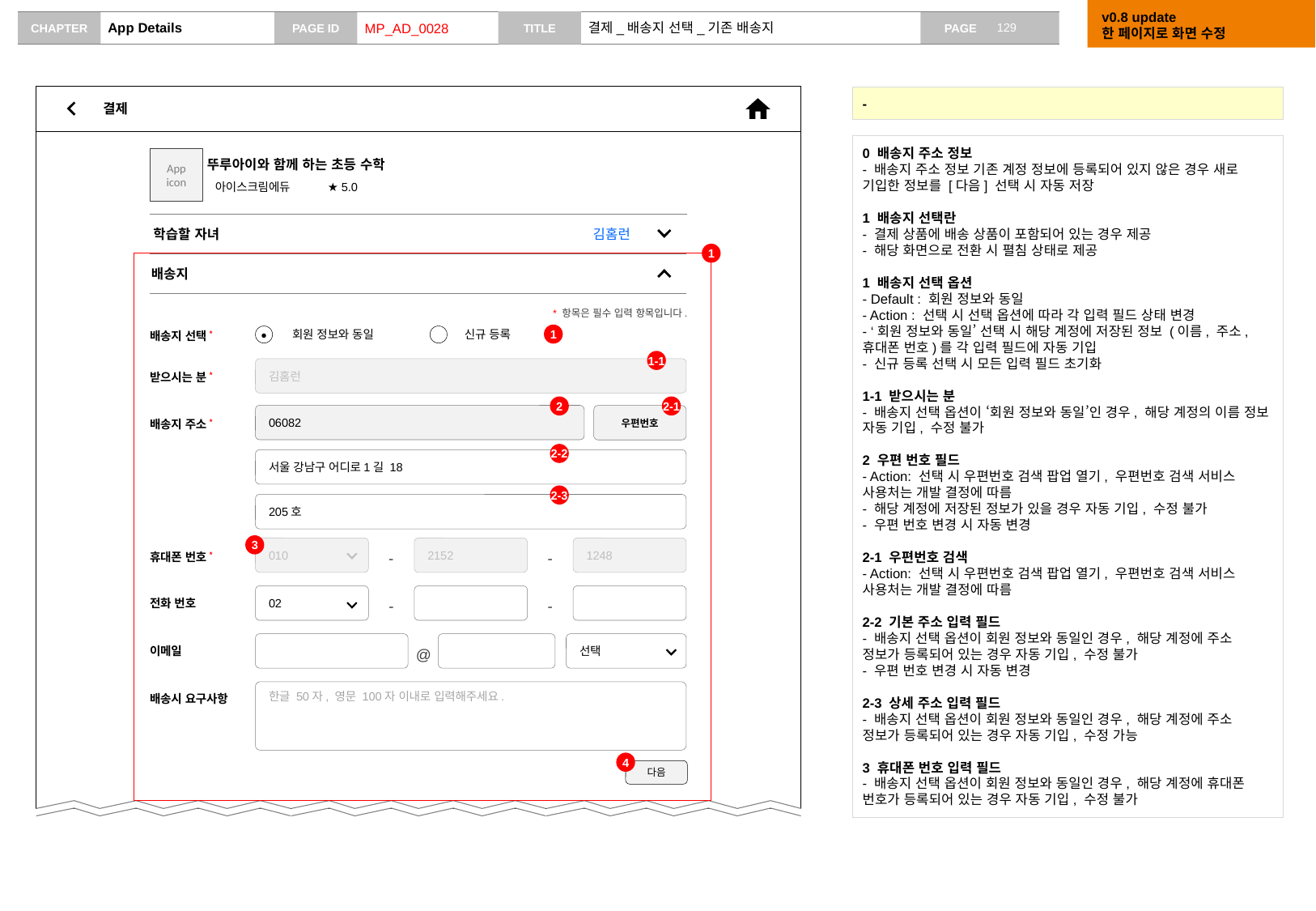

v0.8 update
한 페이지로 화면 수정
# App Details
MP_AD_0028
결제_배송지 선택_기존 배송지

결제
-

0 배송지 주소 정보
- 배송지 주소 정보 기존 계정 정보에 등록되어 있지 않은 경우 새로 기입한 정보를 [다음] 선택 시 자동 저장

1 배송지 선택란
- 결제 상품에 배송 상품이 포함되어 있는 경우 제공
- 해당 화면으로 전환 시 펼침 상태로 제공

1 배송지 선택 옵션
- Default : 회원 정보와 동일
- Action : 선택 시 선택 옵션에 따라 각 입력 필드 상태 변경
- ‘회원 정보와 동일’ 선택 시 해당 계정에 저장된 정보 (이름, 주소, 휴대폰 번호)를 각 입력 필드에 자동 기입
- 신규 등록 선택 시 모든 입력 필드 초기화

1-1 받으시는 분
- 배송지 선택 옵션이 ‘회원 정보와 동일’인 경우, 해당 계정의 이름 정보 자동 기입, 수정 불가

2 우편 번호 필드
- Action: 선택 시 우편번호 검색 팝업 열기, 우편번호 검색 서비스 사용처는 개발 결정에 따름
- 해당 계정에 저장된 정보가 있을 경우 자동 기입, 수정 불가
- 우편 번호 변경 시 자동 변경

2-1 우편번호 검색
- Action: 선택 시 우편번호 검색 팝업 열기, 우편번호 검색 서비스 사용처는 개발 결정에 따름

2-2 기본 주소 입력 필드
- 배송지 선택 옵션이 회원 정보와 동일인 경우, 해당 계정에 주소 정보가 등록되어 있는 경우 자동 기입, 수정 불가
- 우편 번호 변경 시 자동 변경

2-3 상세 주소 입력 필드
- 배송지 선택 옵션이 회원 정보와 동일인 경우, 해당 계정에 주소 정보가 등록되어 있는 경우 자동 기입, 수정 가능

3 휴대폰 번호 입력 필드
- 배송지 선택 옵션이 회원 정보와 동일인 경우, 해당 계정에 휴대폰 번호가 등록되어 있는 경우 자동 기입, 수정 불가
App
icon
뚜루아이와 함께 하는 초등 수학
아이스크림에듀
★ 5.0
학습할 자녀
김홈런

1

배송지

* 항목은 필수 입력 항목입니다.
1
●

배송지 선택*
회원 정보와 동일
신규 등록
1-1
김홈런
받으시는 분*
2
2-1
06082
우편번호
배송지 주소*
2-2
서울 강남구 어디로1길 18
2-3
205호
3
010
2152
1248
-
-
휴대폰 번호*

02

-
-
전화 번호

선택
@
이메일

한글 50자, 영문 100자 이내로 입력해주세요.
배송시 요구사항
4
다음